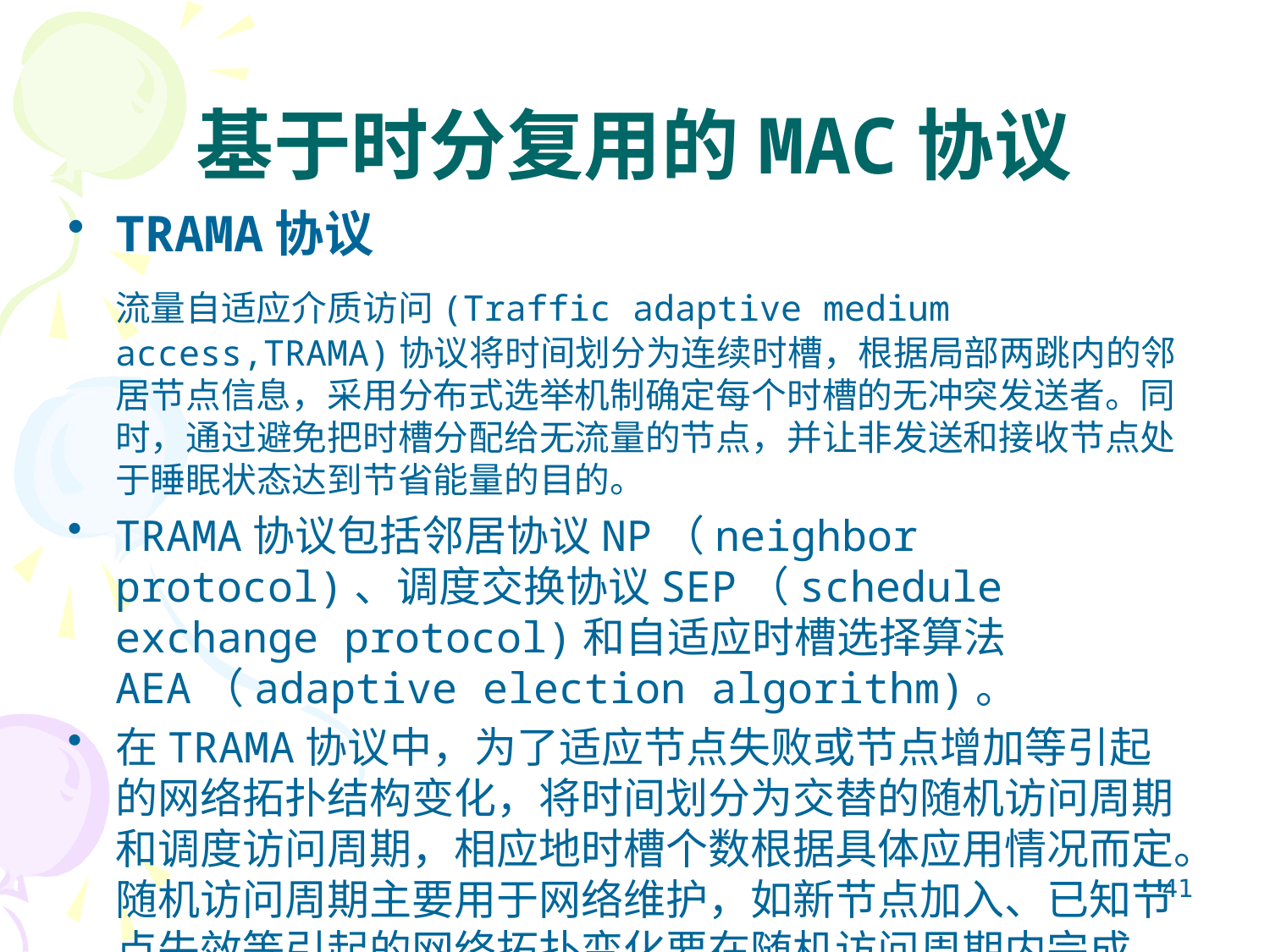

# 基于时分复用的MAC协议
TRAMA协议
	流量自适应介质访问(Traffic adaptive medium access,TRAMA)协议将时间划分为连续时槽，根据局部两跳内的邻居节点信息，采用分布式选举机制确定每个时槽的无冲突发送者。同时，通过避免把时槽分配给无流量的节点，并让非发送和接收节点处于睡眠状态达到节省能量的目的。
TRAMA协议包括邻居协议NP（neighbor protocol)、调度交换协议SEP（schedule exchange protocol)和自适应时槽选择算法AEA（adaptive election algorithm)。
在TRAMA协议中，为了适应节点失败或节点增加等引起的网络拓扑结构变化，将时间划分为交替的随机访问周期和调度访问周期，相应地时槽个数根据具体应用情况而定。随机访问周期主要用于网络维护，如新节点加入、已知节点失效等引起的网络拓扑变化要在随机访问周期内完成。
41